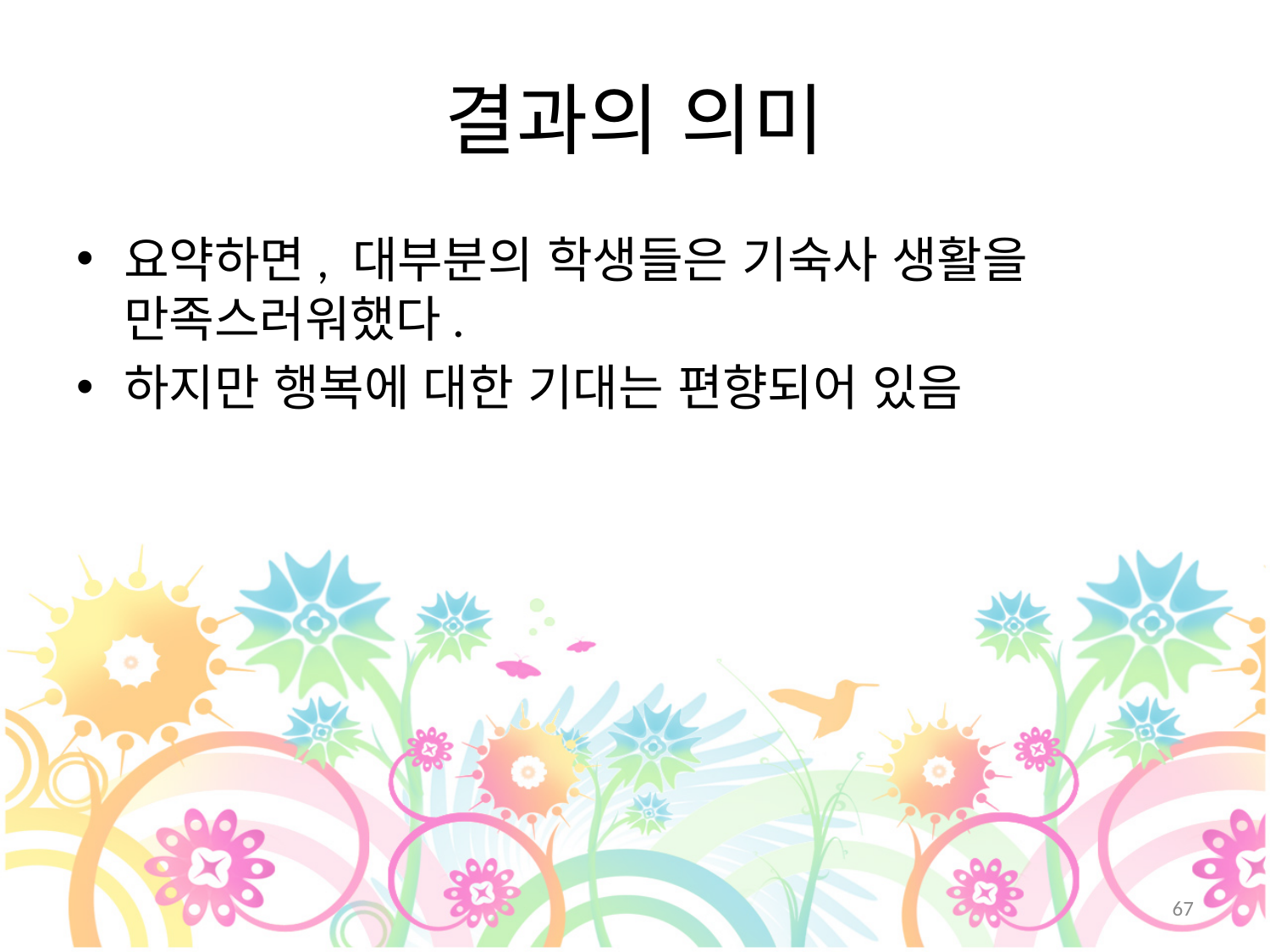

# 결과의 의미
요약하면, 대부분의 학생들은 기숙사 생활을 만족스러워했다.
하지만 행복에 대한 기대는 편향되어 있음
67